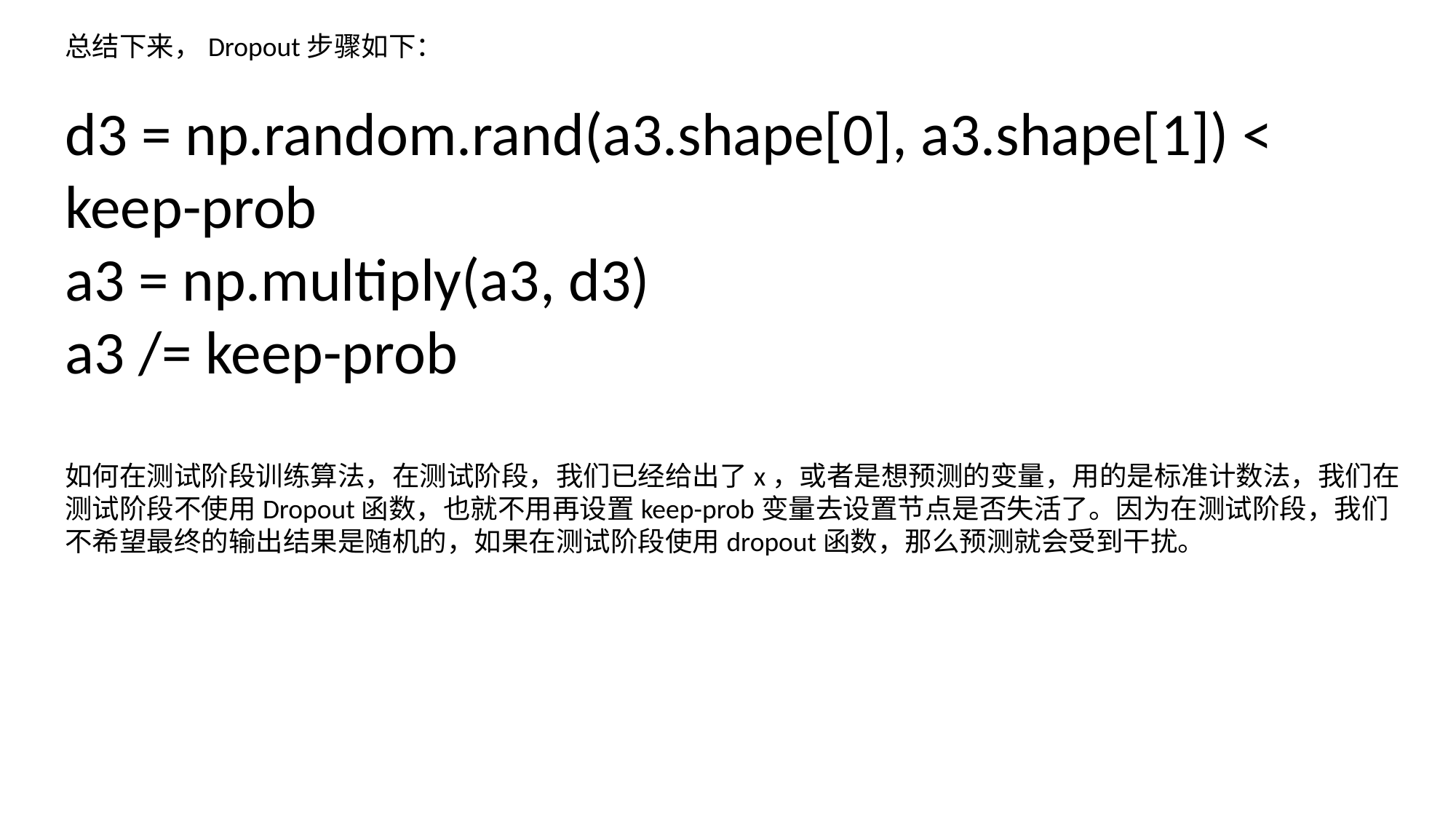

总结下来，Dropout步骤如下：

d3 = np.random.rand(a3.shape[0], a3.shape[1]) < keep-prob
a3 = np.multiply(a3, d3)
a3 /= keep-prob

如何在测试阶段训练算法，在测试阶段，我们已经给出了x，或者是想预测的变量，用的是标准计数法，我们在测试阶段不使用Dropout函数，也就不用再设置keep-prob变量去设置节点是否失活了。因为在测试阶段，我们不希望最终的输出结果是随机的，如果在测试阶段使用dropout函数，那么预测就会受到干扰。